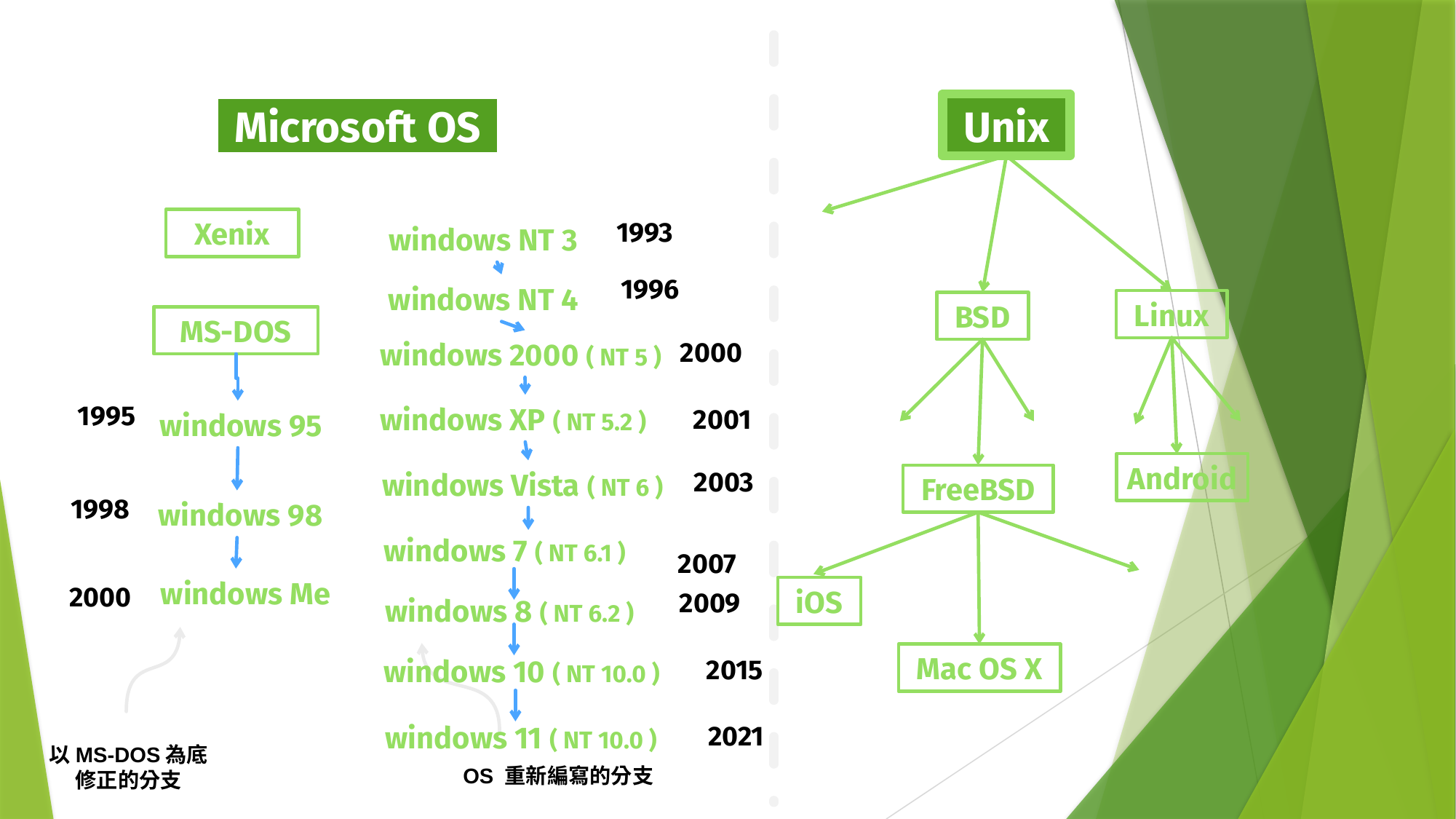

Unix
 Microsoft OS
 Xenix
1993
windows NT 3
1996
windows NT 4
 Linux
 BSD
 MS-DOS
2000
windows 2000 ( NT 5 )
1995
windows XP ( NT 5.2 )
2001
 windows 95
Android
2003
windows Vista ( NT 6 )
 FreeBSD
1998
windows 98
windows 7 ( NT 6.1 )
2007
windows Me
2000
 iOS
2009
windows 8 ( NT 6.2 )
 Mac OS X
windows 10 ( NT 10.0 )
2015
windows 11 ( NT 10.0 )
2021
以MS-DOS為底
修正的分支
OS 重新編寫的分支